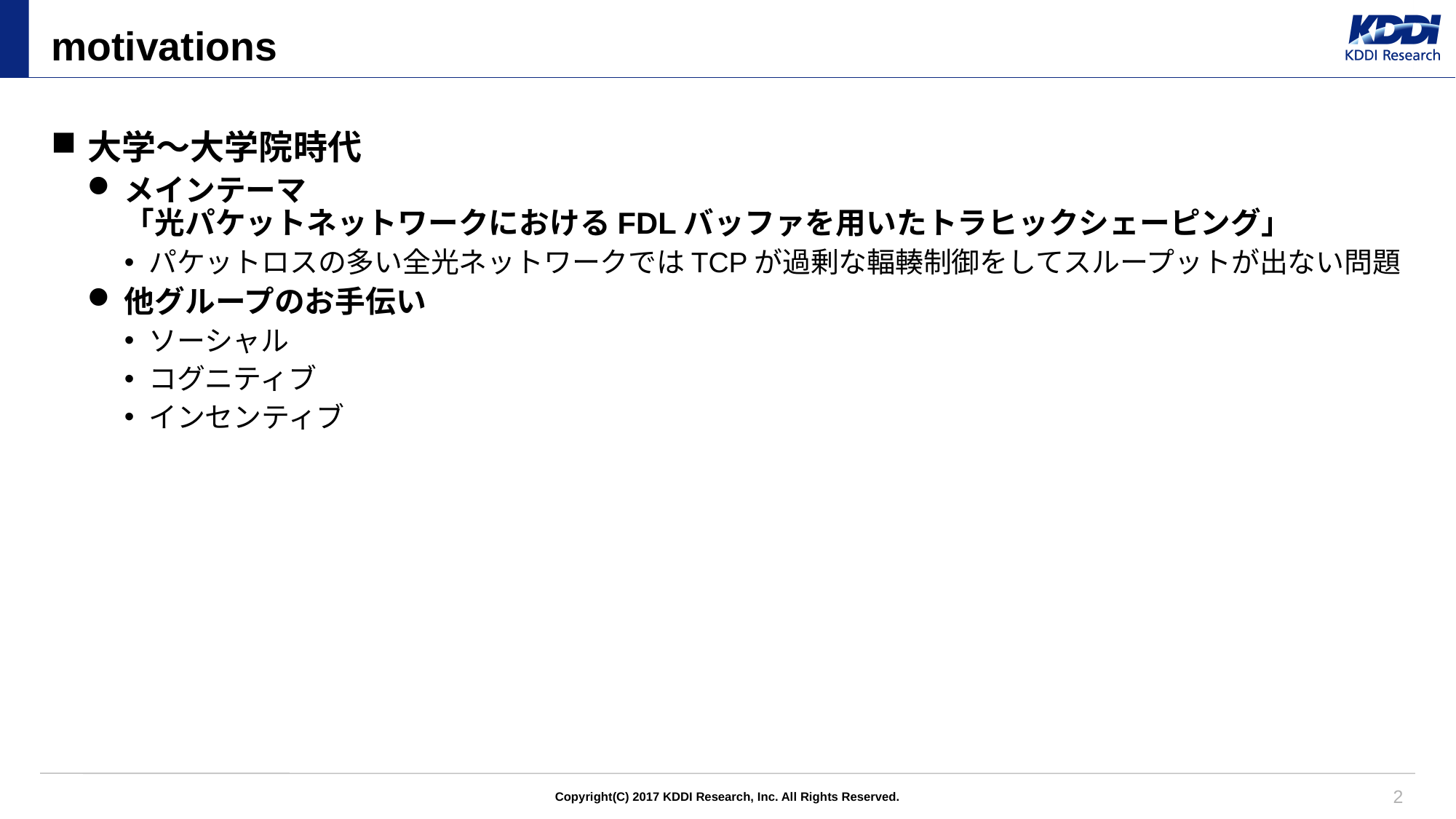

# motivations
大学～大学院時代
メインテーマ
「光パケットネットワークにおけるFDLバッファを用いたトラヒックシェーピング」
パケットロスの多い全光ネットワークではTCPが過剰な輻輳制御をしてスループットが出ない問題
他グループのお手伝い
ソーシャル
コグニティブ
インセンティブ
2